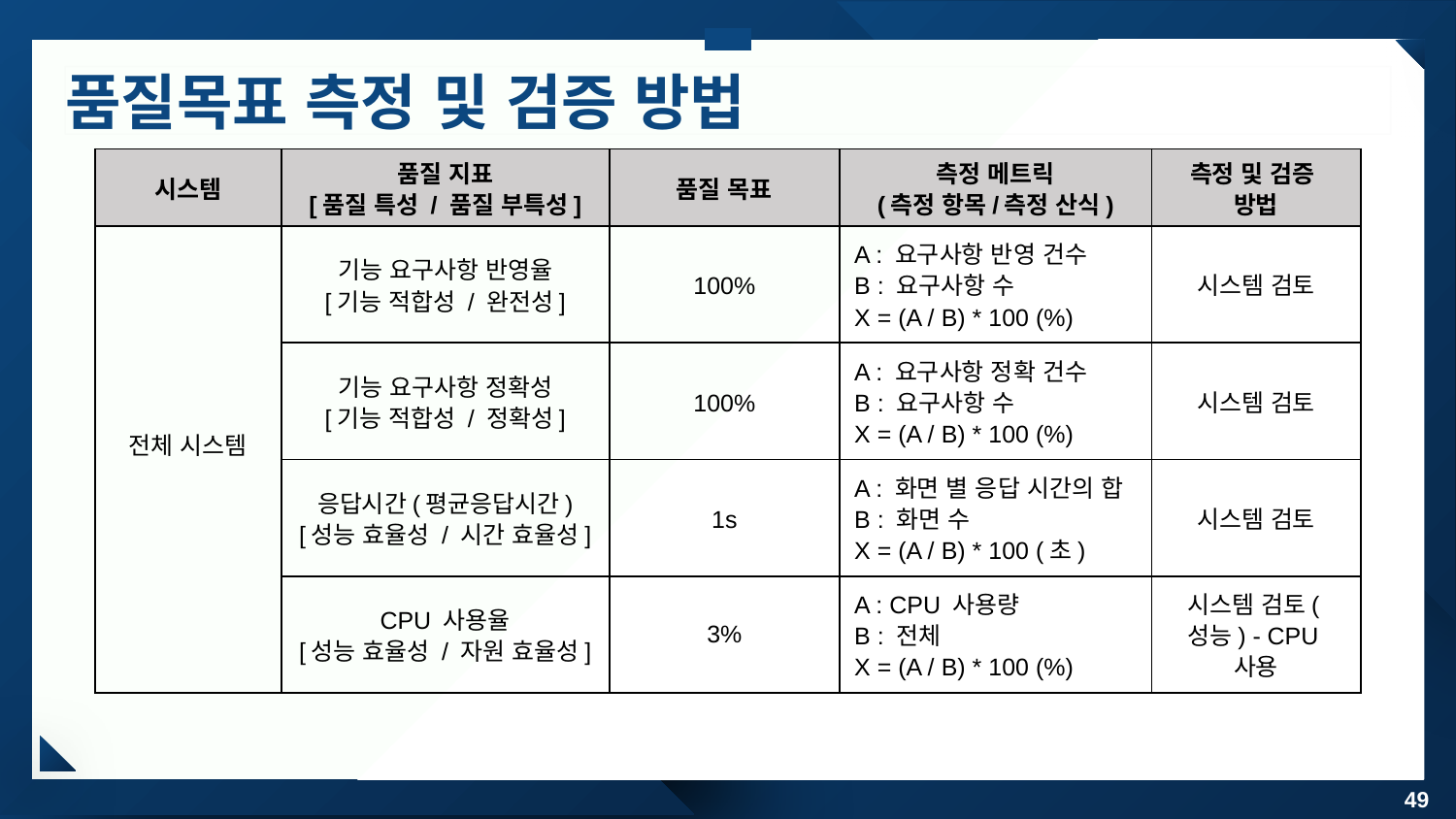

# 품질목표 측정 및 검증 방법
| 시스템 | 품질 지표 [품질 특성 / 품질 부특성] | 품질 목표 | 측정 메트릭 (측정 항목/측정 산식) | 측정 및 검증 방법 |
| --- | --- | --- | --- | --- |
| 전체 시스템 | 기능 요구사항 반영율 [기능 적합성 / 완전성] | 100% | A : 요구사항 반영 건수 B : 요구사항 수 X = (A / B) \* 100 (%) | 시스템 검토 |
|  | 기능 요구사항 정확성 [기능 적합성 / 정확성] | 100% | A : 요구사항 정확 건수 B : 요구사항 수 X = (A / B) \* 100 (%) | 시스템 검토 |
|  | 응답시간(평균응답시간) [성능 효율성 / 시간 효율성] | 1s | A : 화면 별 응답 시간의 합 B : 화면 수 X = (A / B) \* 100 (초) | 시스템 검토 |
|  | CPU 사용율 [성능 효율성 / 자원 효율성] | 3% | A : CPU 사용량 B : 전체 X = (A / B) \* 100 (%) | 시스템 검토(성능) - CPU사용 |
49